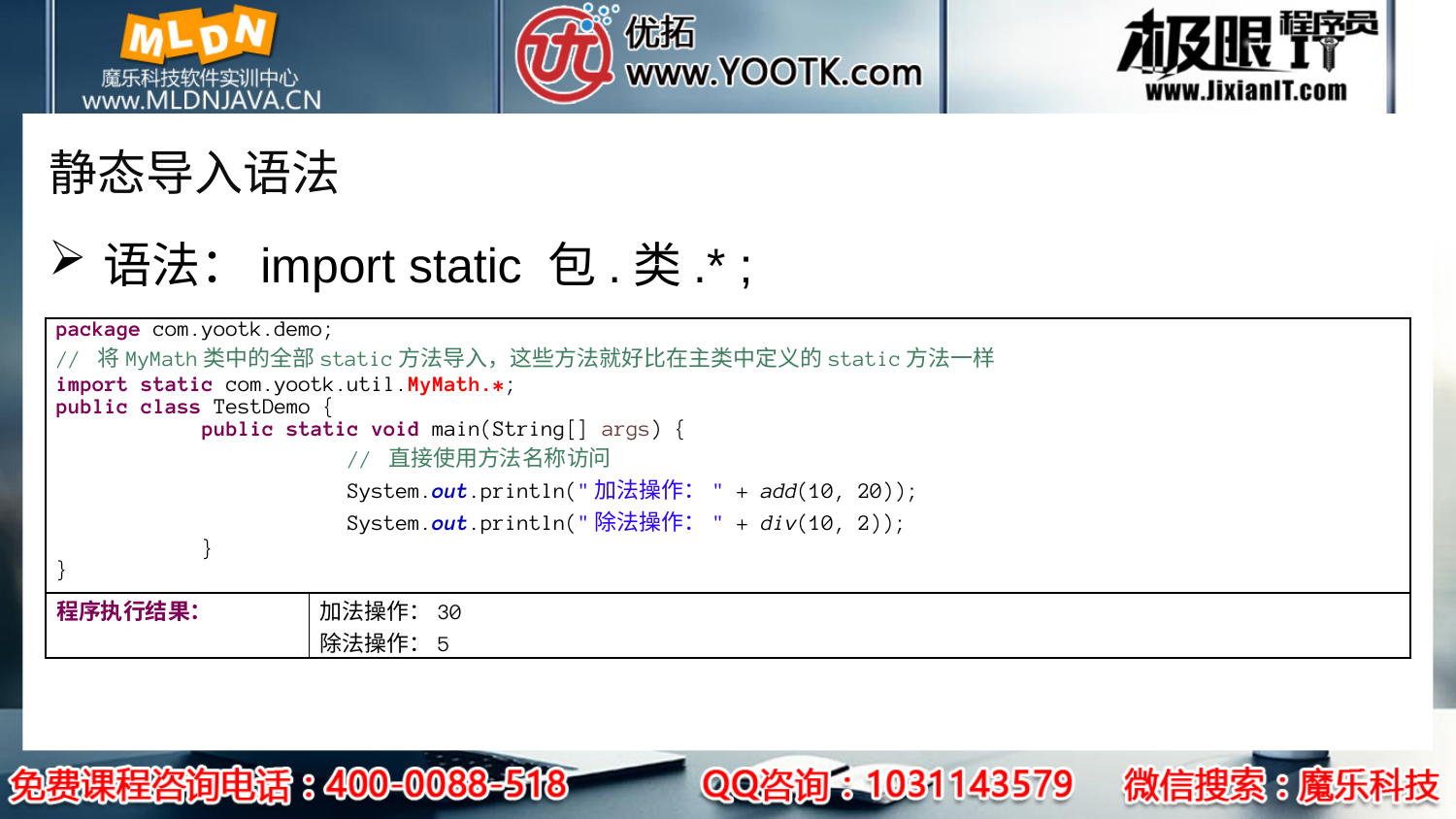

# 静态导入语法
语法：import static 包.类.* ;
| package com.yootk.demo; // 将MyMath类中的全部static方法导入，这些方法就好比在主类中定义的static方法一样 import static com.yootk.util.MyMath.\*; public class TestDemo { public static void main(String[] args) { // 直接使用方法名称访问 System.out.println("加法操作：" + add(10, 20)); System.out.println("除法操作：" + div(10, 2)); } } |  |
| --- | --- |
| 程序执行结果： | 加法操作：30 除法操作：5 |